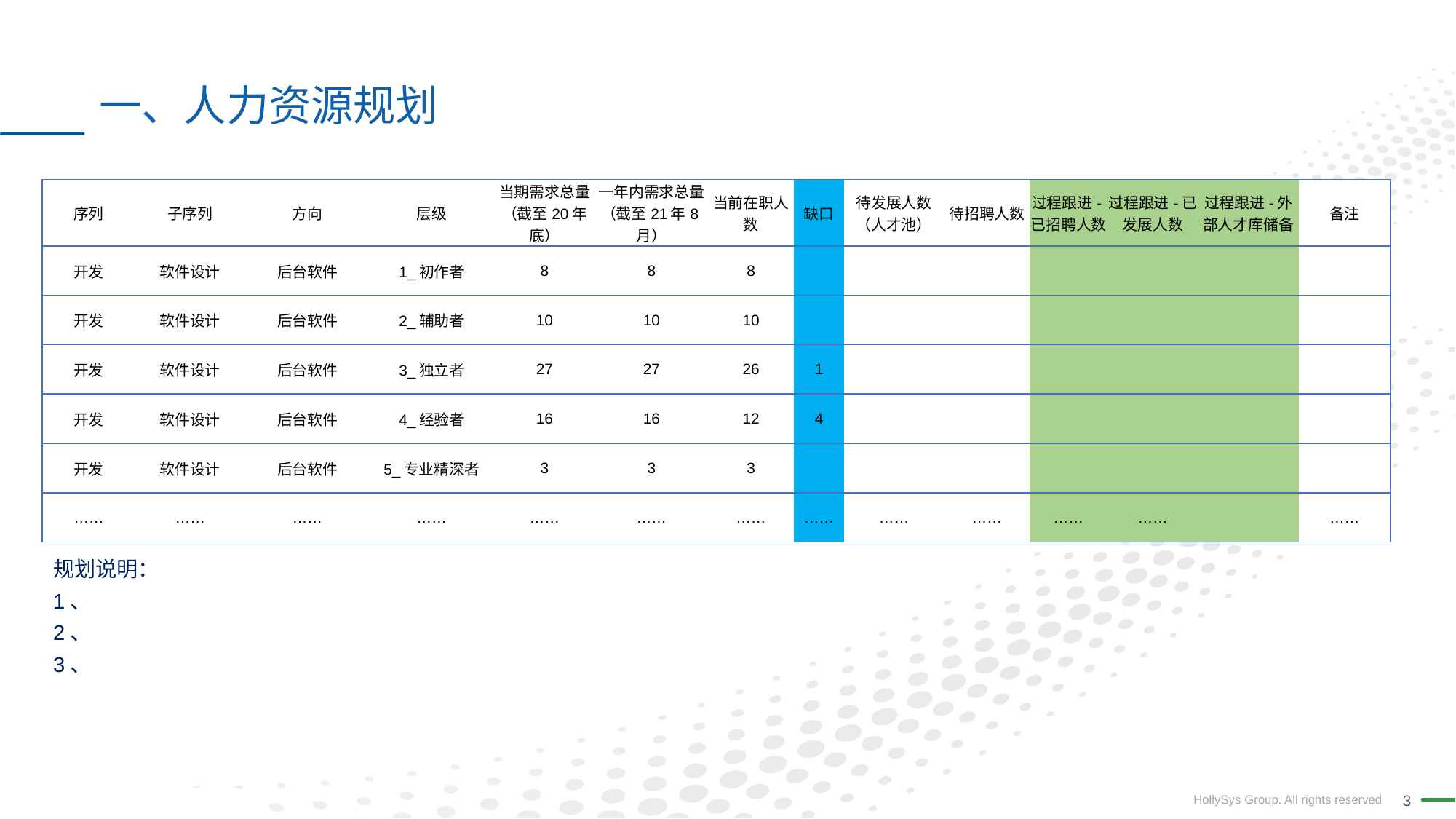

# 一、人力资源规划
| 序列 | 子序列 | 方向 | 层级 | 当期需求总量 （截至20年底） | 一年内需求总量 （截至21年8月） | 当前在职人数 | 缺口 | 待发展人数 （人才池） | 待招聘人数 | 过程跟进-已招聘人数 | 过程跟进-已发展人数 | 过程跟进-外部人才库储备 | 备注 |
| --- | --- | --- | --- | --- | --- | --- | --- | --- | --- | --- | --- | --- | --- |
| 开发 | 软件设计 | 后台软件 | 1\_初作者 | 8 | 8 | 8 |  |  |  |  |  |  |  |
| 开发 | 软件设计 | 后台软件 | 2\_辅助者 | 10 | 10 | 10 |  |  |  |  |  |  |  |
| 开发 | 软件设计 | 后台软件 | 3\_独立者 | 27 | 27 | 26 | 1 |  |  |  |  |  |  |
| 开发 | 软件设计 | 后台软件 | 4\_经验者 | 16 | 16 | 12 | 4 |  |  |  |  |  |  |
| 开发 | 软件设计 | 后台软件 | 5\_专业精深者 | 3 | 3 | 3 |  |  |  |  |  |  |  |
| …… | …… | …… | …… | …… | …… | …… | …… | …… | …… | …… | …… |  | …… |
规划说明：
1、
2、
3、